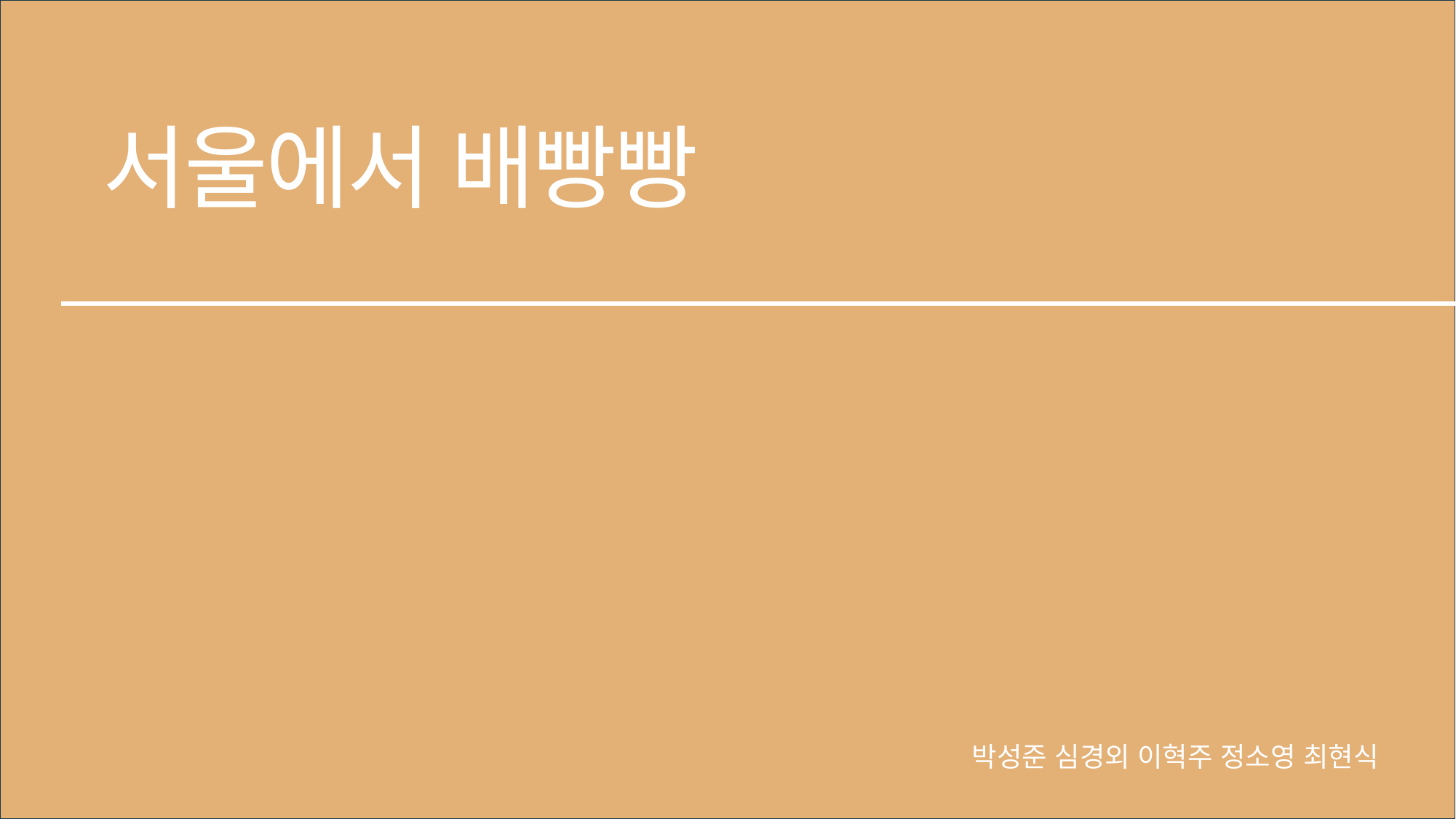

서울에서 배빵빵
박성준 심경외 이혁주 정소영 최현식